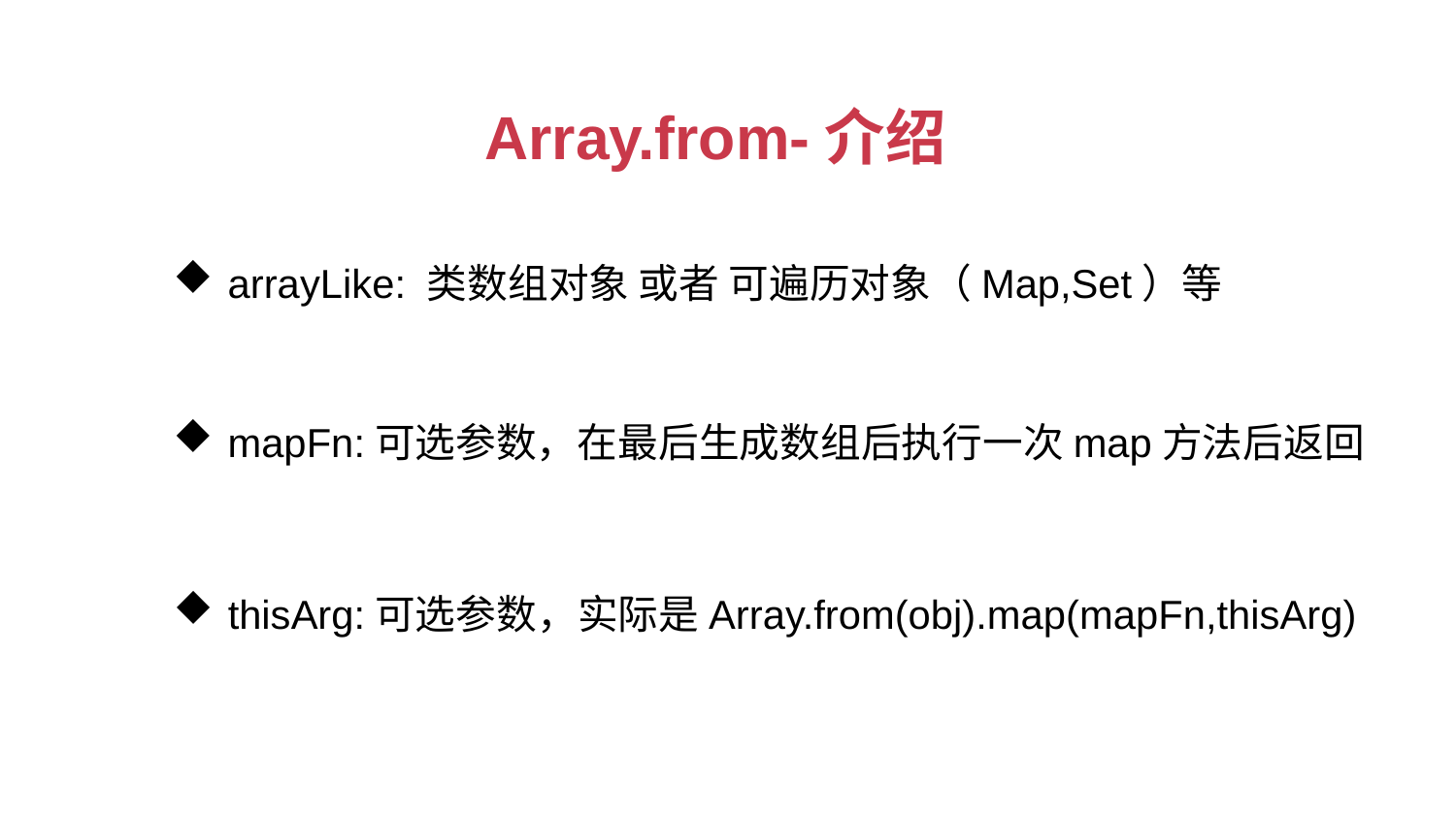

Array.from-介绍
arrayLike: 类数组对象 或者 可遍历对象（Map,Set）等
mapFn:可选参数，在最后生成数组后执行一次map方法后返回
thisArg:可选参数，实际是Array.from(obj).map(mapFn,thisArg)